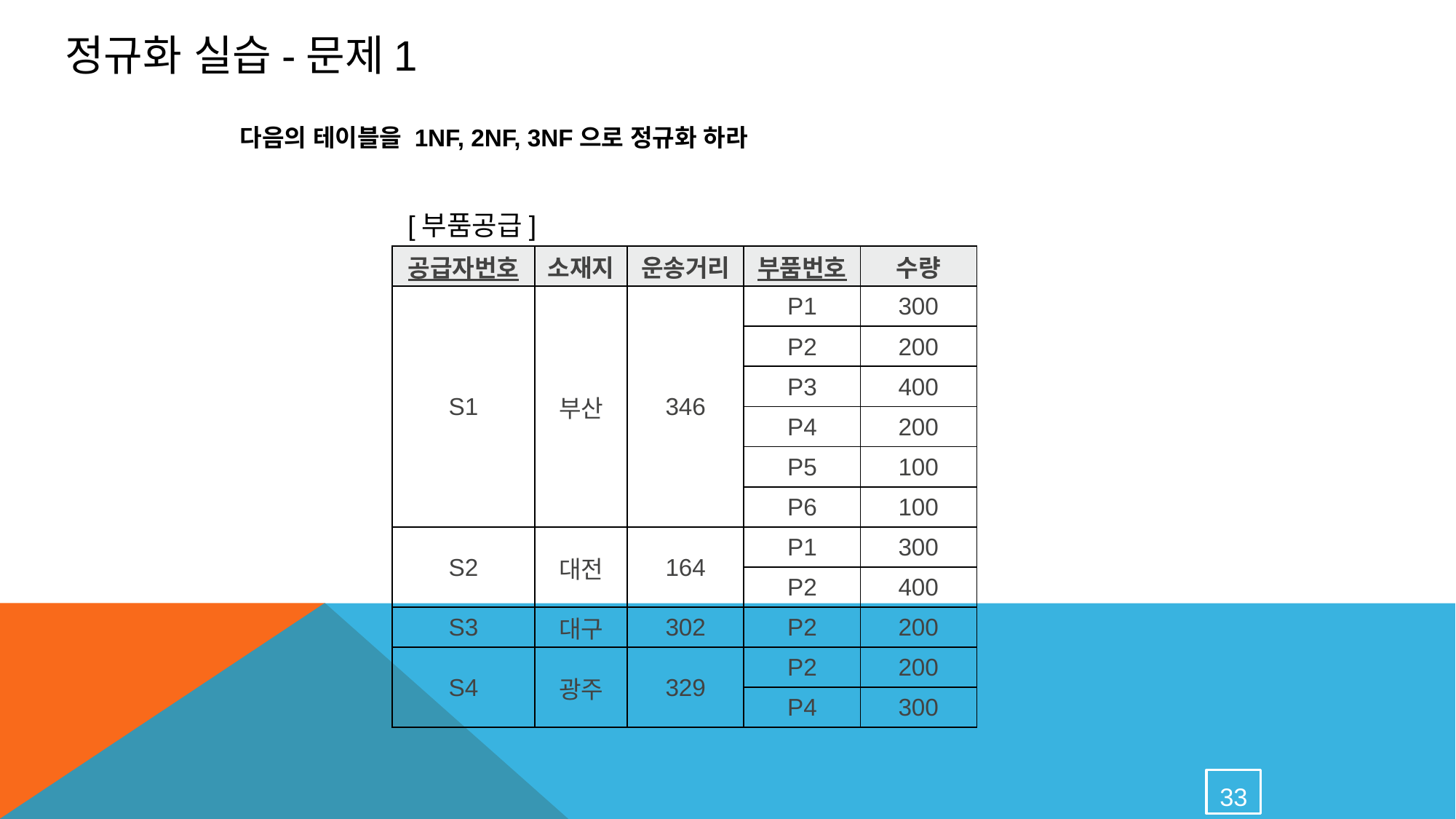

# 정규화 실습-문제1
다음의 테이블을 1NF, 2NF, 3NF으로 정규화 하라
[부품공급]
| 공급자번호 | 소재지 | 운송거리 | 부품번호 | 수량 |
| --- | --- | --- | --- | --- |
| S1 | 부산 | 346 | P1 | 300 |
|  |  |  | P2 | 200 |
|  |  |  | P3 | 400 |
|  |  |  | P4 | 200 |
|  |  |  | P5 | 100 |
|  |  |  | P6 | 100 |
| S2 | 대전 | 164 | P1 | 300 |
|  |  |  | P2 | 400 |
| S3 | 대구 | 302 | P2 | 200 |
| S4 | 광주 | 329 | P2 | 200 |
|  |  |  | P4 | 300 |
33